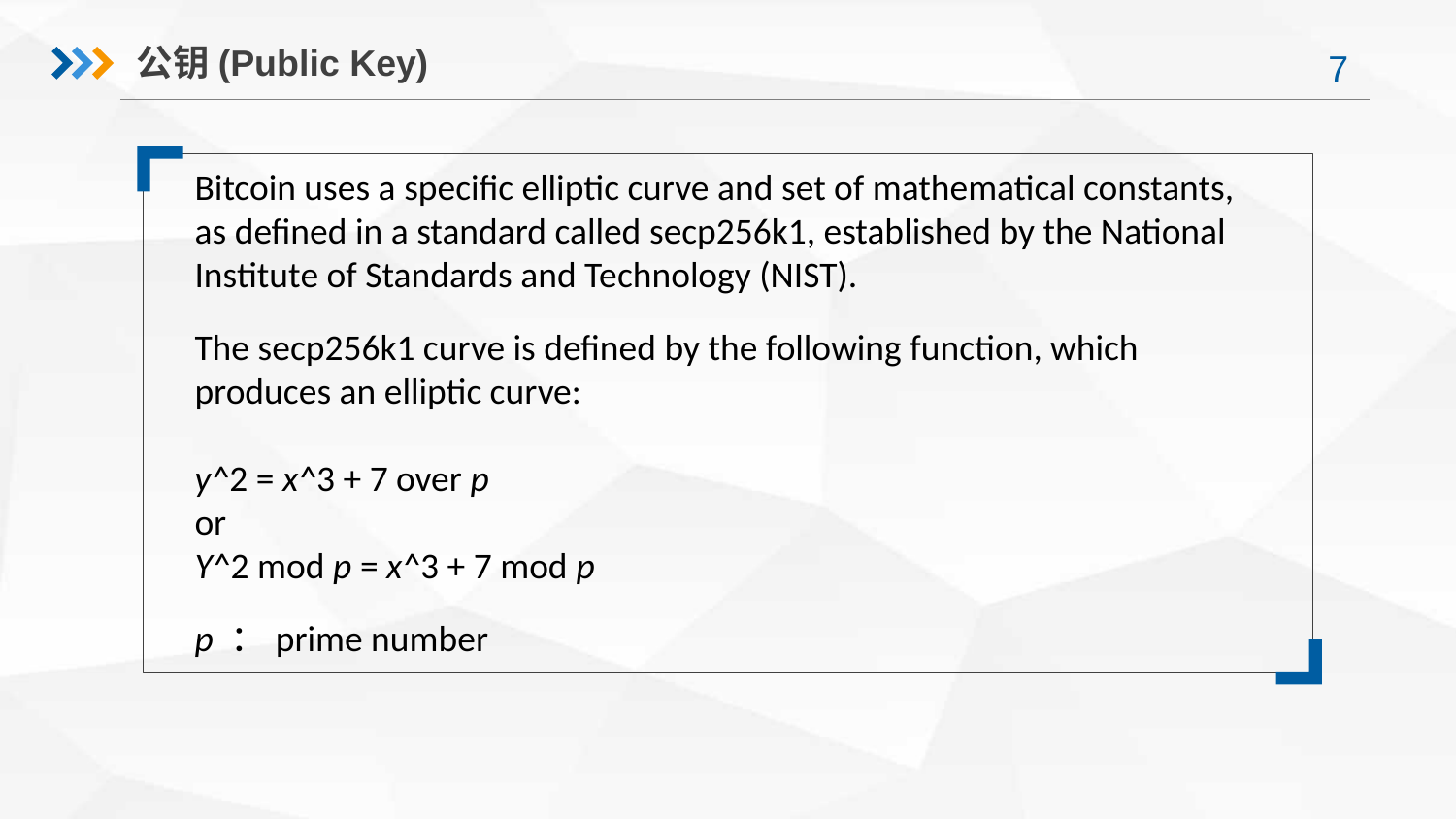

公钥(Public Key)

Bitcoin uses a specific elliptic curve and set of mathematical constants, as defined in a standard called secp256k1, established by the National Institute of Standards and Technology (NIST).

The secp256k1 curve is defined by the following function, which
produces an elliptic curve:

y^2 = x^3 + 7 over p
or
Y^2 mod p = x^3 + 7 mod p

p ：prime number